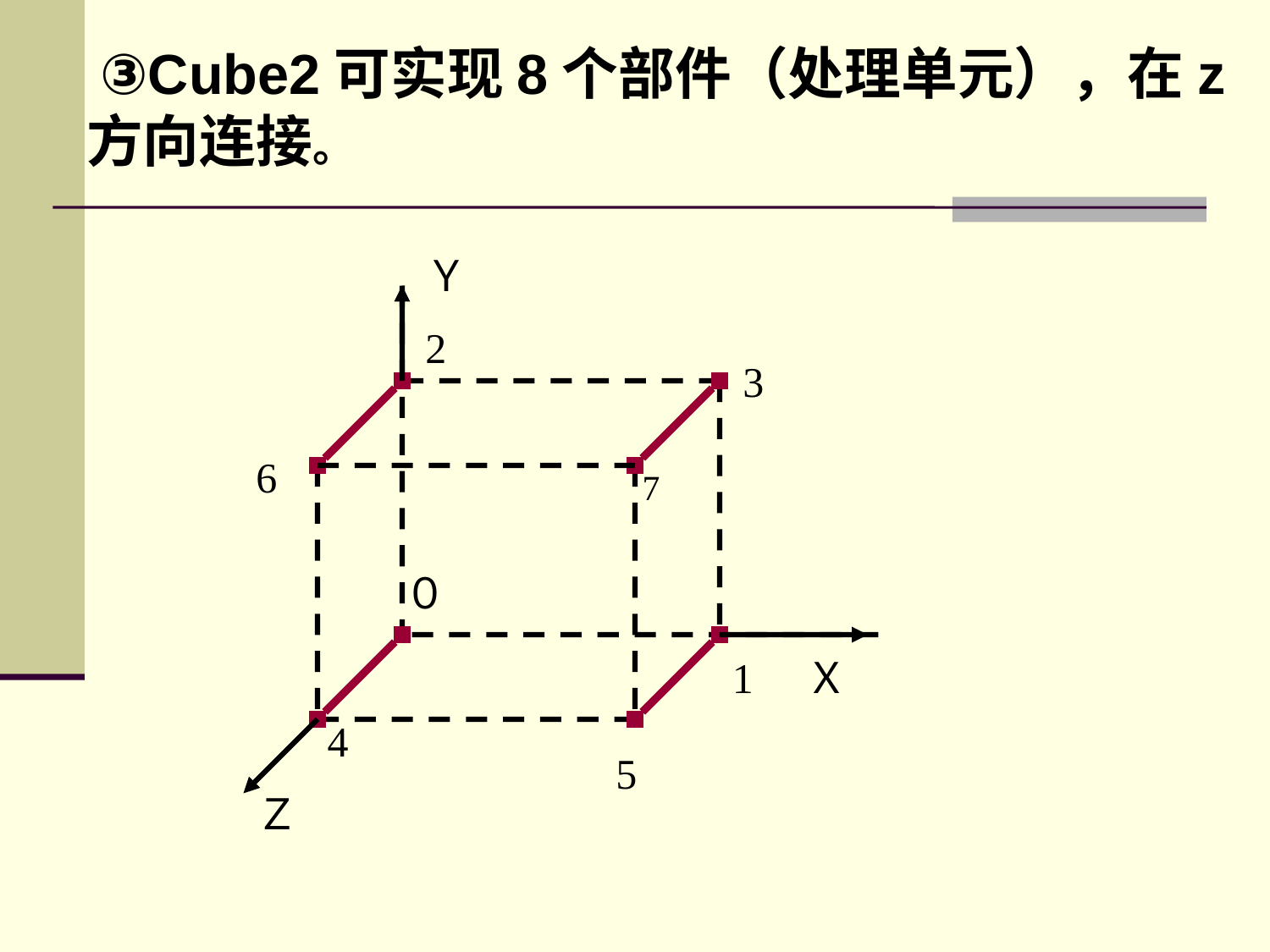

③Cube2可实现8个部件（处理单元），在z方向连接。
Ｙ
2

3

         6

  7

０

1　Ｘ
　　  4
　Ｚ

  5
33